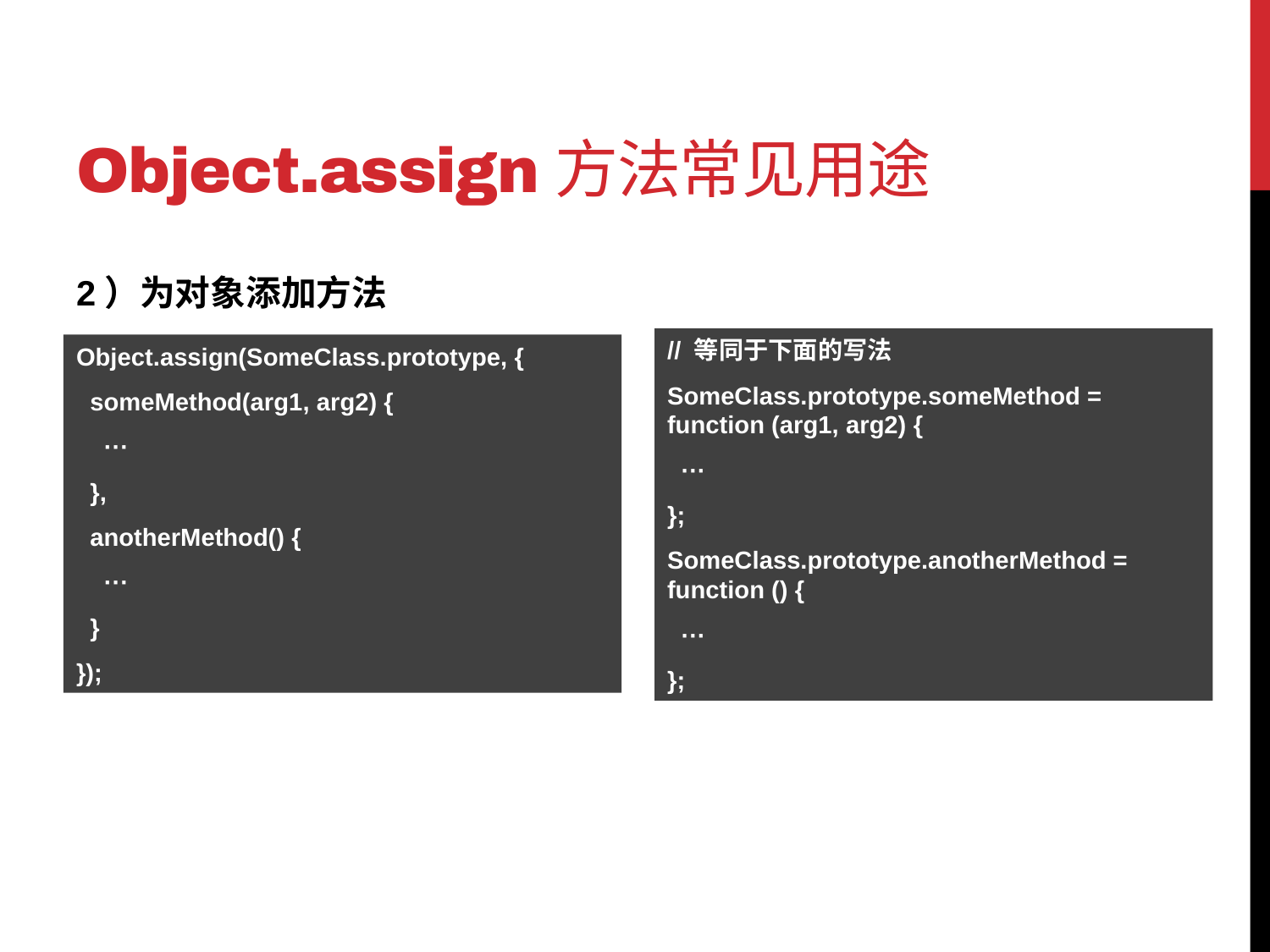

# Object.assign方法常见用途
2）为对象添加方法

// 等同于下面的写法
SomeClass.prototype.someMethod = function (arg1, arg2) {
  ···
};
SomeClass.prototype.anotherMethod = function () {
  ···
};
Object.assign(SomeClass.prototype, {
  someMethod(arg1, arg2) {
    ···
  },
  anotherMethod() {
    ···
  }
});